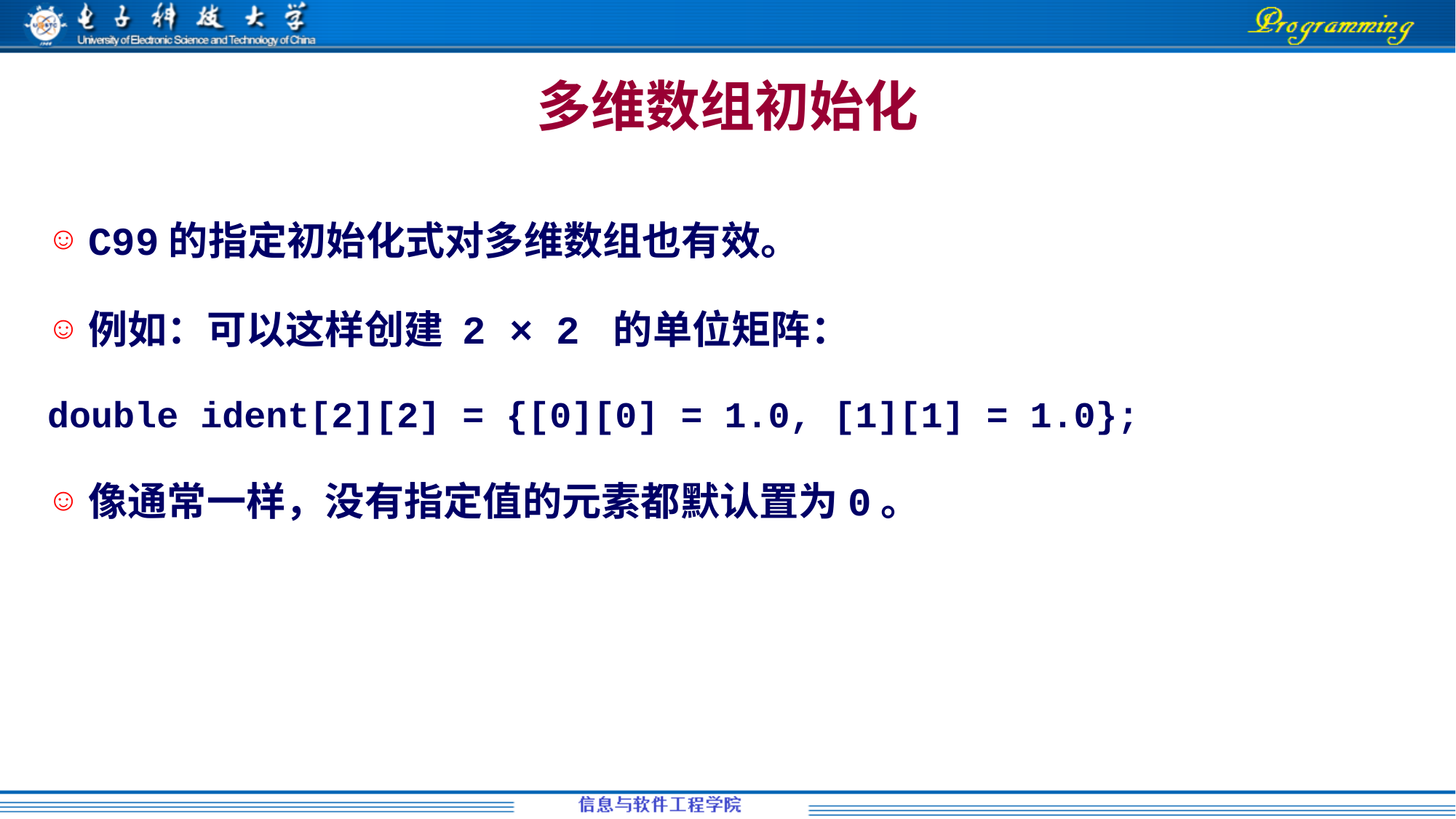

多维数组初始化
C99的指定初始化式对多维数组也有效。
例如：可以这样创建 2 × 2 的单位矩阵：
double ident[2][2] = {[0][0] = 1.0, [1][1] = 1.0};
像通常一样，没有指定值的元素都默认置为0。